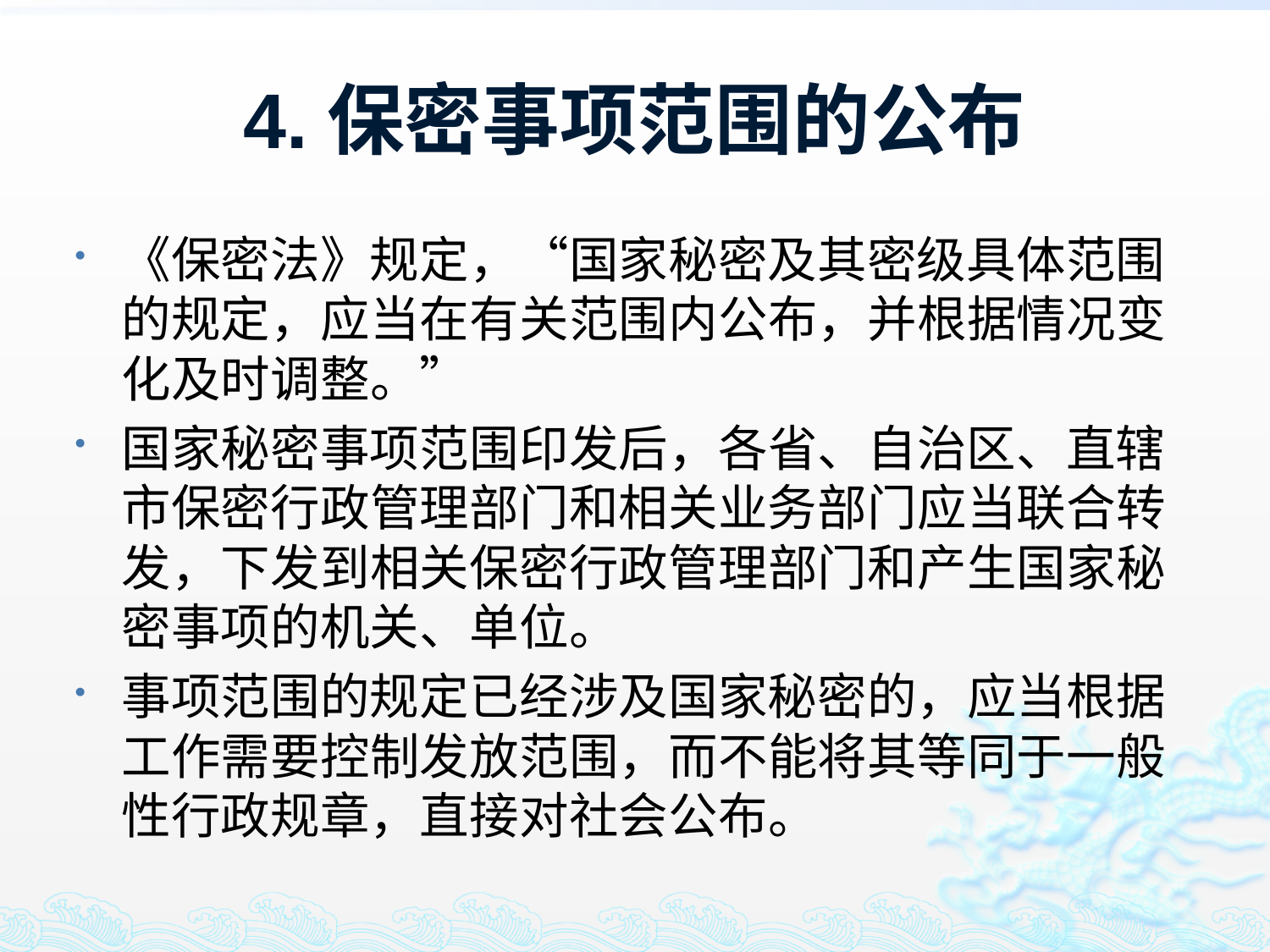

# 4.保密事项范围的公布
《保密法》规定，“国家秘密及其密级具体范围的规定，应当在有关范围内公布，并根据情况变化及时调整。”
国家秘密事项范围印发后，各省、自治区、直辖市保密行政管理部门和相关业务部门应当联合转发，下发到相关保密行政管理部门和产生国家秘密事项的机关、单位。
事项范围的规定已经涉及国家秘密的，应当根据工作需要控制发放范围，而不能将其等同于一般性行政规章，直接对社会公布。